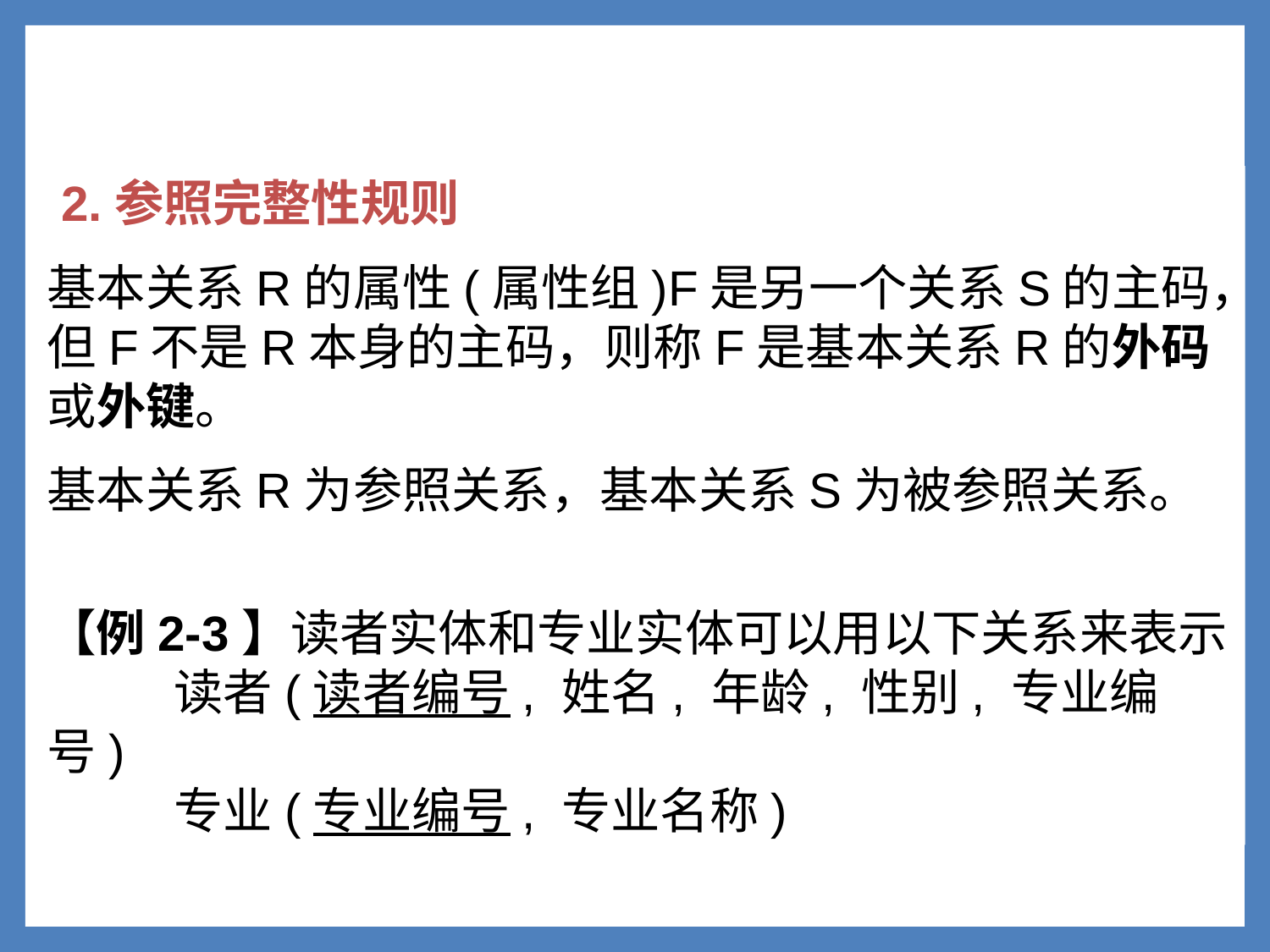

2.参照完整性规则
基本关系R的属性(属性组)F是另一个关系S的主码，但F不是R本身的主码，则称F是基本关系R的外码或外键。
基本关系R为参照关系，基本关系S为被参照关系。

【例2-3】读者实体和专业实体可以用以下关系来表示
	读者(读者编号, 姓名, 年龄, 性别, 专业编号)
	专业(专业编号, 专业名称)
1